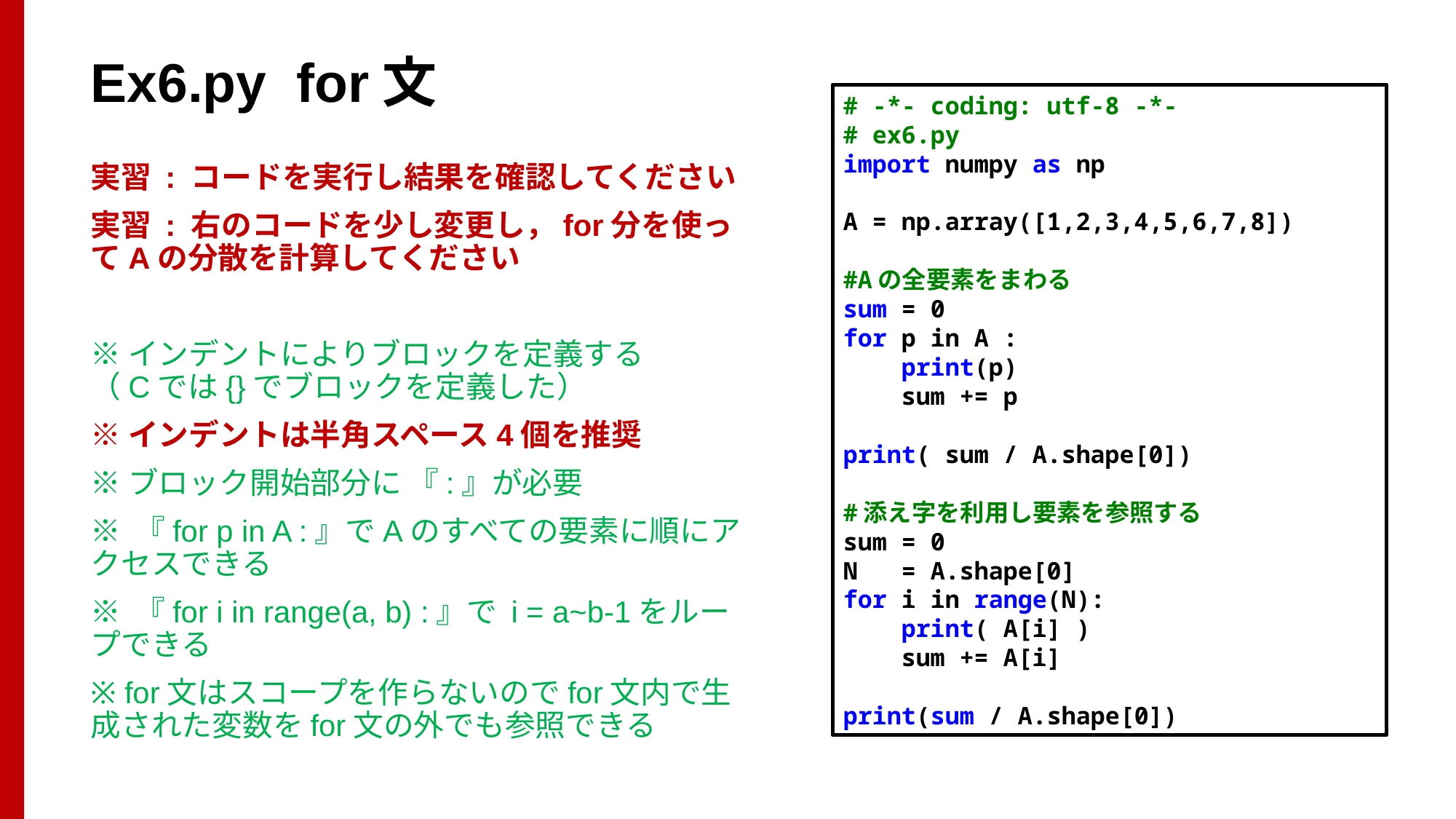

# Ex6.py  for文
# -*- coding: utf-8 -*-
# ex6.py
import numpy as np

A = np.array([1,2,3,4,5,6,7,8])

#Aの全要素をまわる
sum = 0
for p in A :
    print(p)
    sum += p

print( sum / A.shape[0])

#添え字を利用し要素を参照する
sum = 0
N   = A.shape[0]
for i in range(N):
    print( A[i] )
    sum += A[i]

print(sum / A.shape[0])
実習 : コードを実行し結果を確認してください
実習 : 右のコードを少し変更し，for分を使ってAの分散を計算してください

※インデントによりブロックを定義する　　（Cでは{}でブロックを定義した）
※インデントは半角スペース4個を推奨
※ブロック開始部分に 『:』が必要
※ 『for p in A :』でAのすべての要素に順にアクセスできる
※ 『for i in range(a, b) :』で i = a~b-1をループできる
※ for文はスコープを作らないのでfor文内で生成された変数をfor文の外でも参照できる